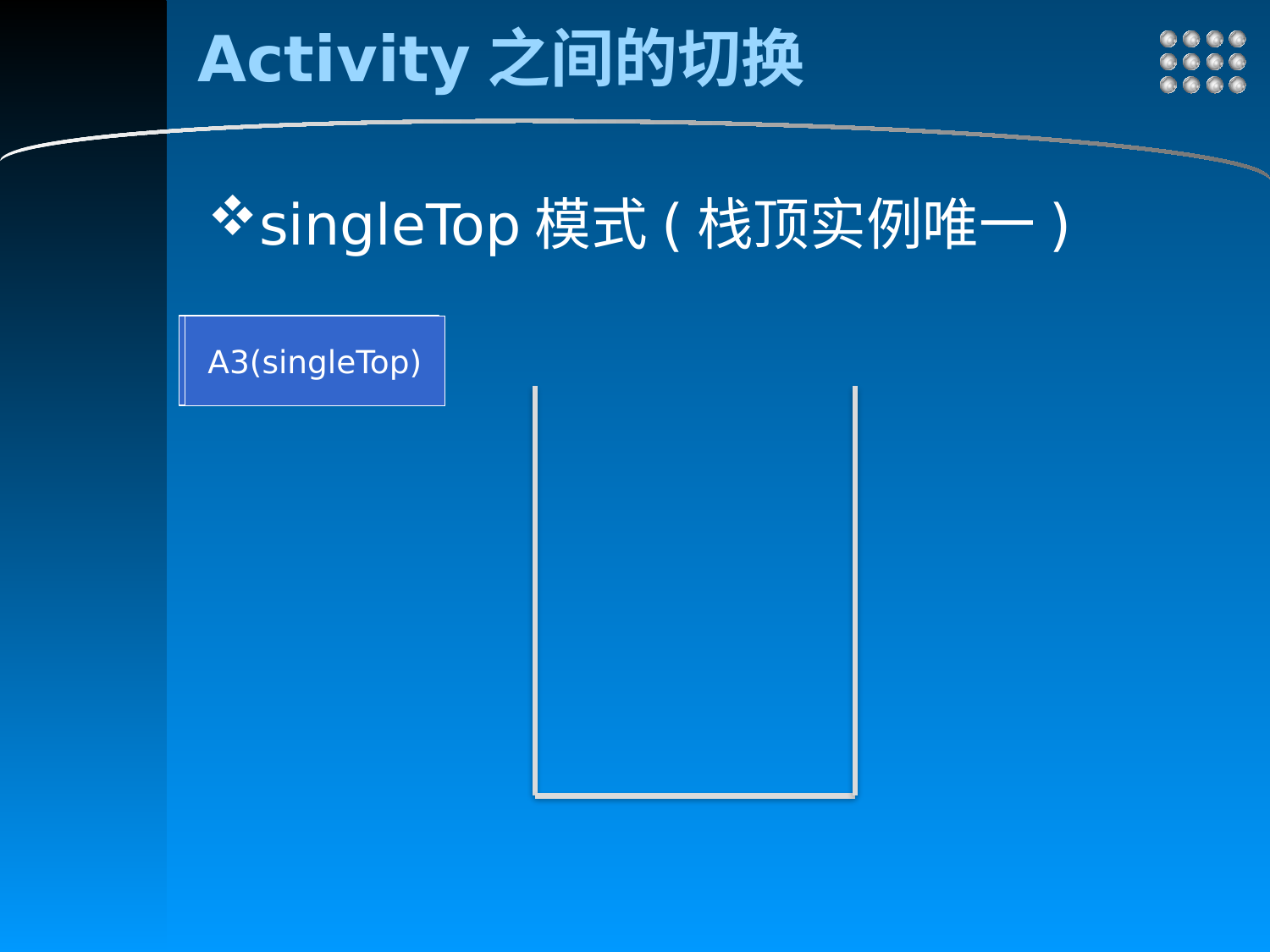

# Activity之间的切换
singleTop模式(栈顶实例唯一)

A1(singleTop)
B1(standard)
A2(singleTop)
A3(singleTop)